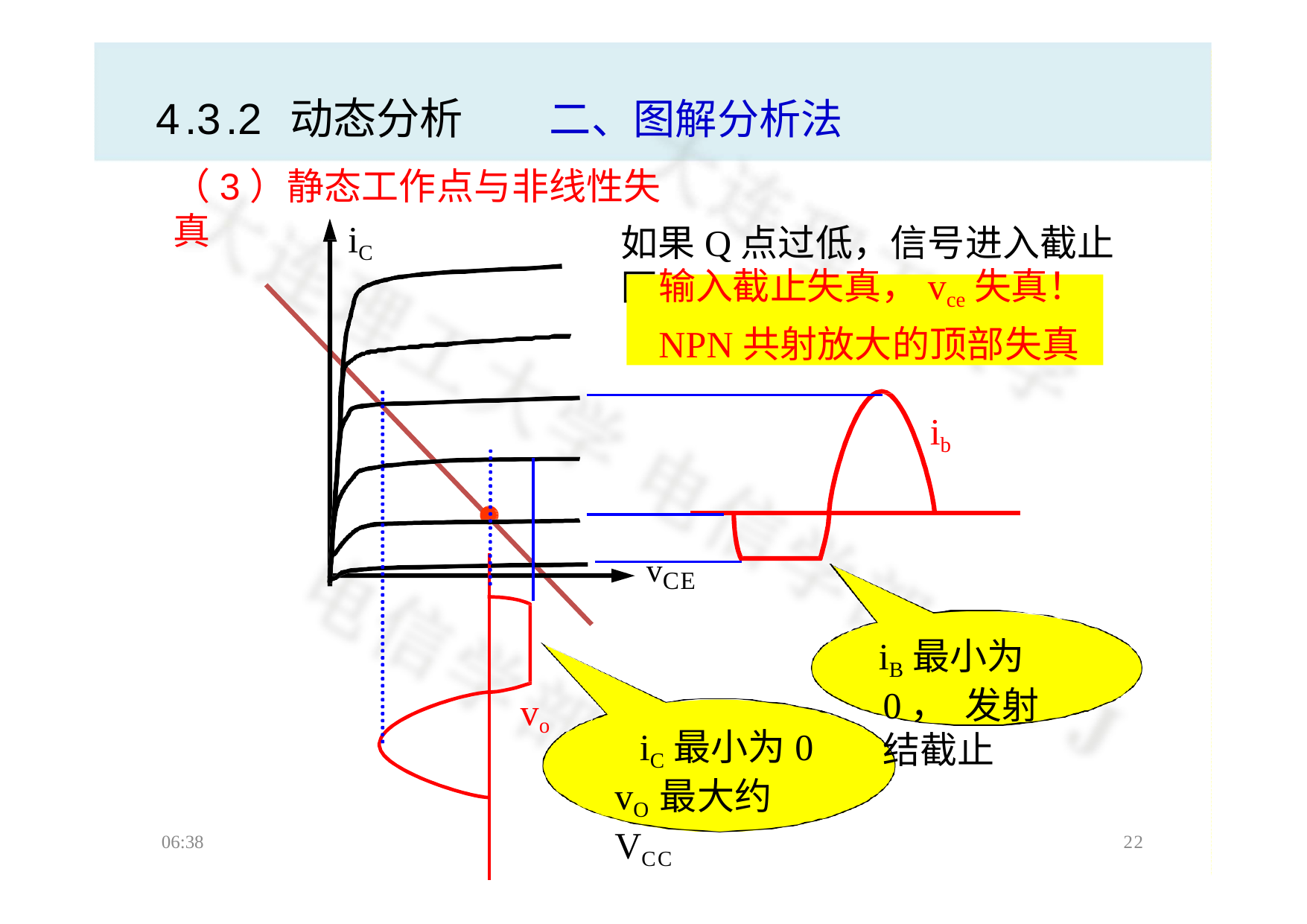

# 4.3.2 动态分析	二、图解分析法
（3）静态工作点与非线性失真
iC

如果Q点过低，信号进入截止区

输入截止失真，vce失真！
NPN共射放大的顶部失真

ib

vCE

iB最小为0，  发射结截止
vo
iC最小为0  vO最大约VCC
06:38
22